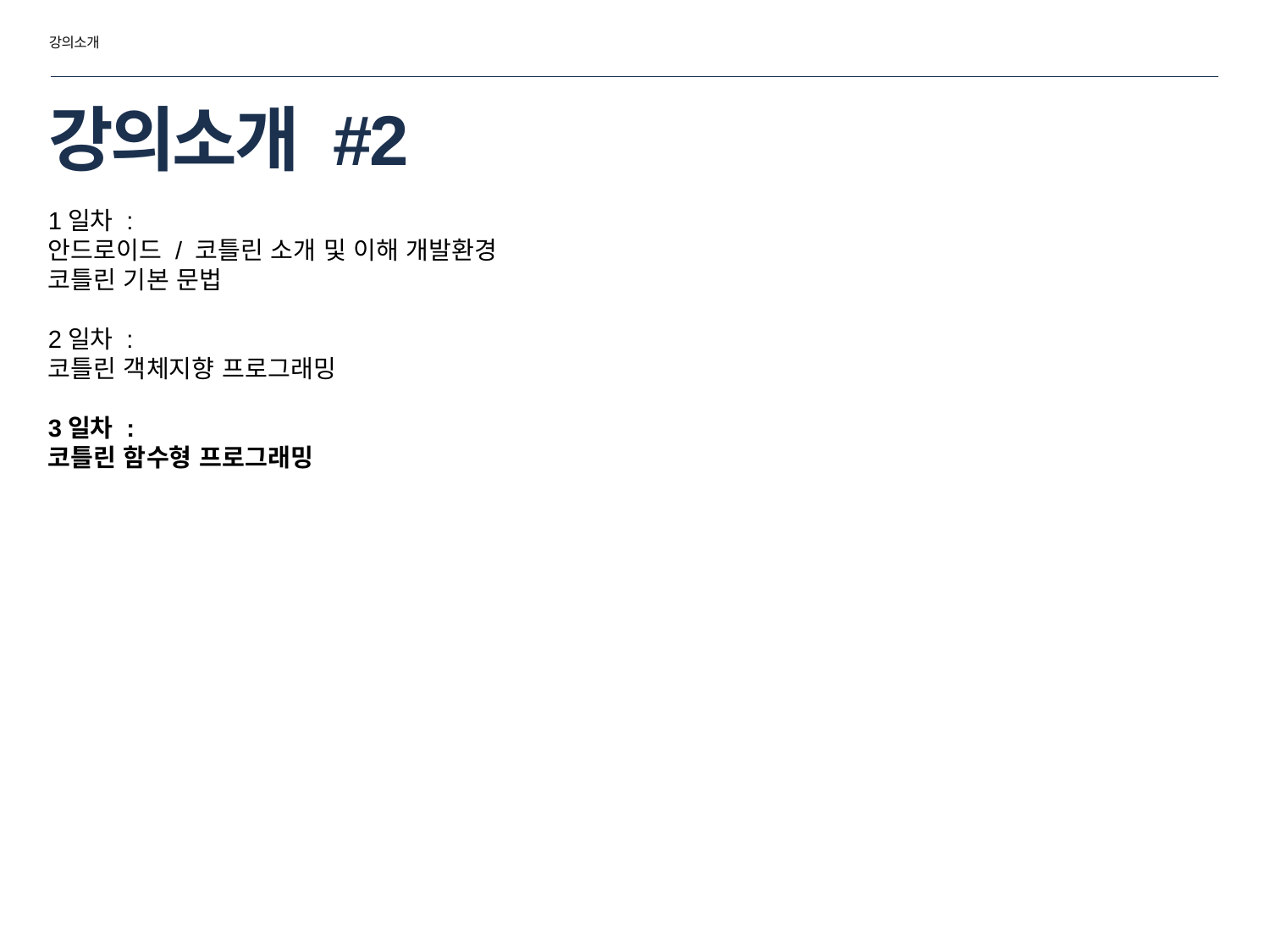

강의소개
# 강의소개 #2
1일차 :
안드로이드 / 코틀린 소개 및 이해 개발환경
코틀린 기본 문법

2일차 :
코틀린 객체지향 프로그래밍

3일차 :
코틀린 함수형 프로그래밍